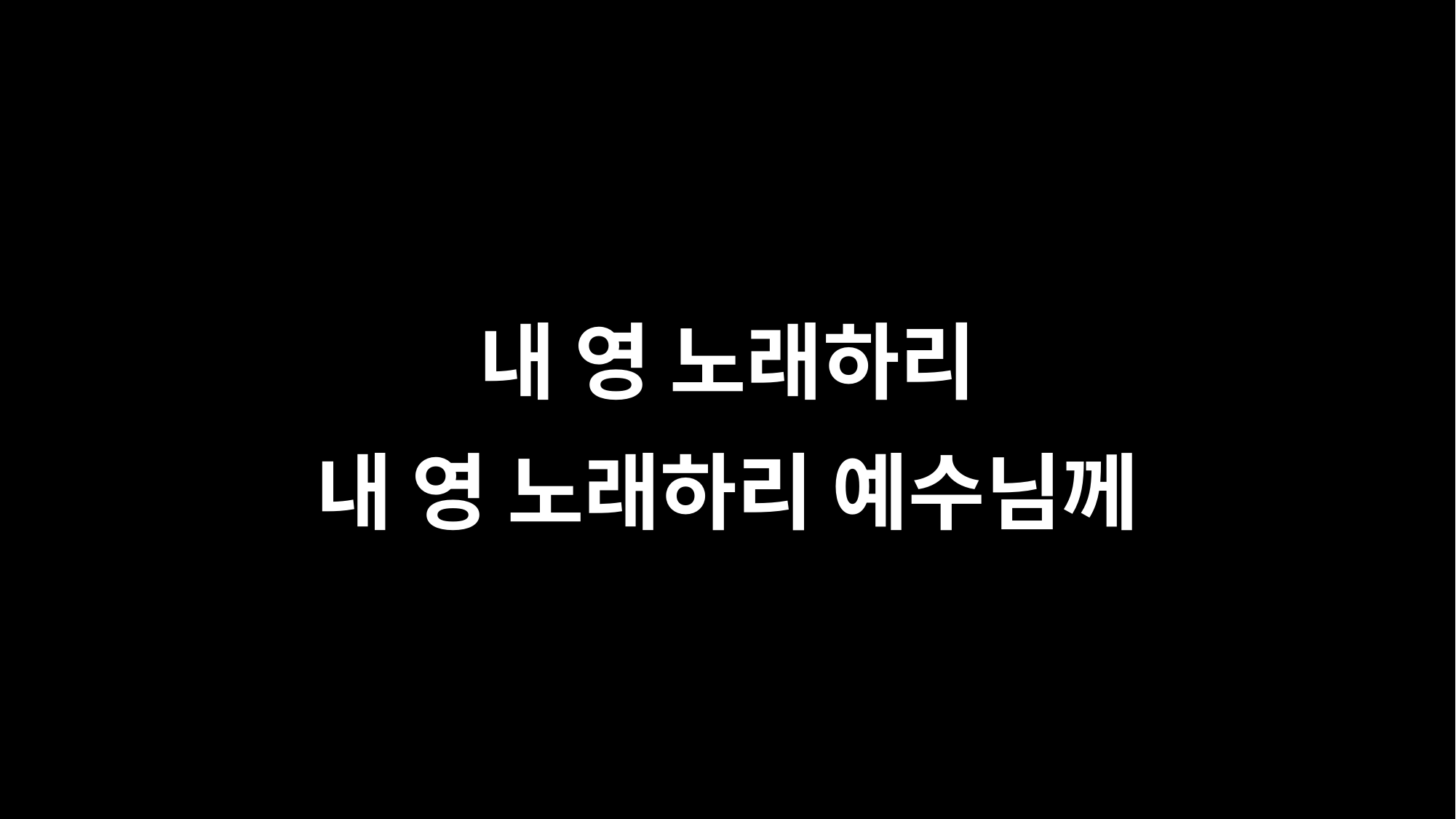

내 영 노래하리
내 영 노래하리 예수님께